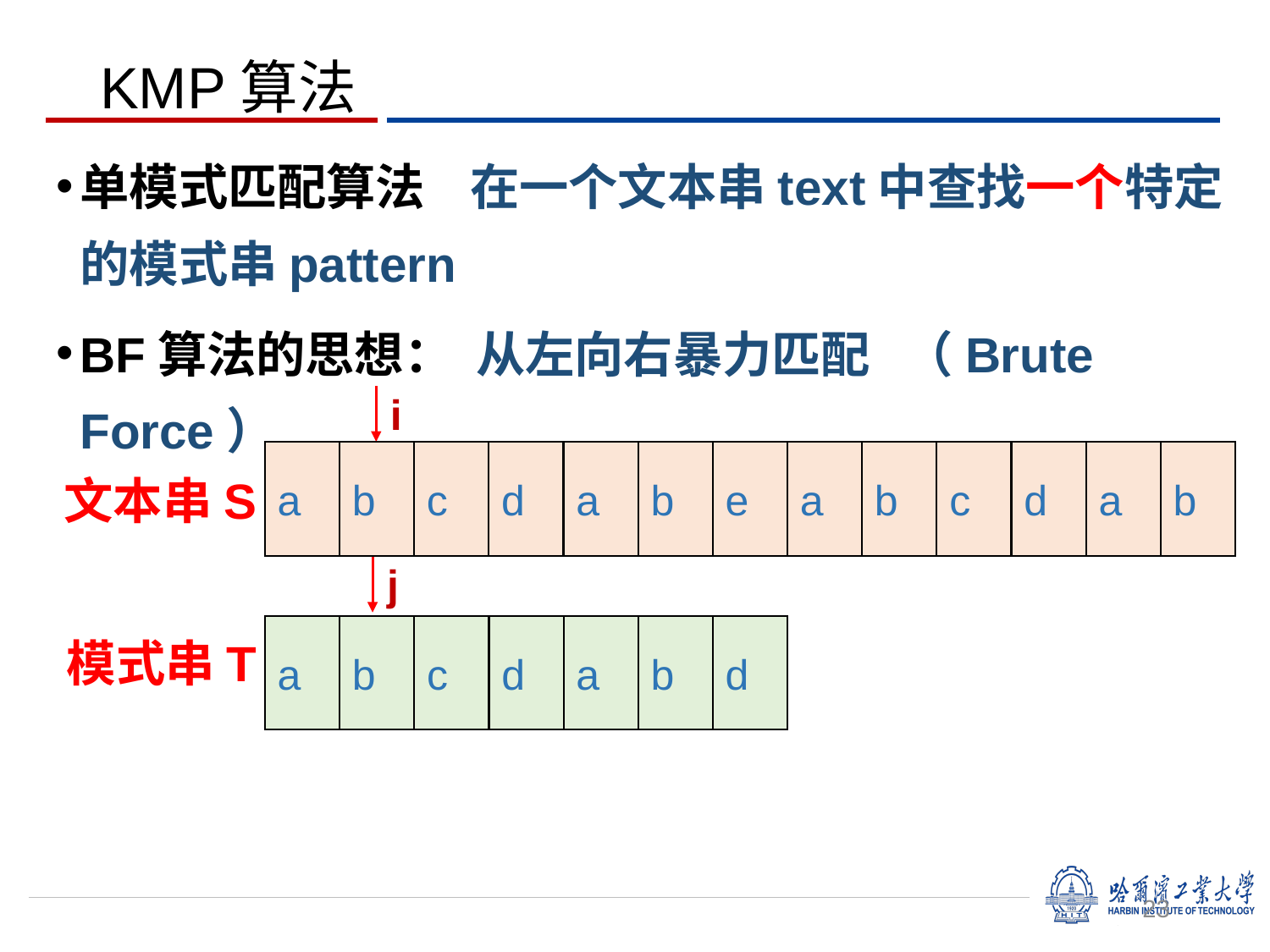

# KMP算法
单模式匹配算法    在一个文本串text中查找一个特定的模式串pattern
BF算法的思想：  从左向右暴力匹配   （Brute Force）

i
j
a
b
c
d
a
b
e
a
b
c
d
a
b
文本串S
a
b
c
d
a
b
d
模式串T
23